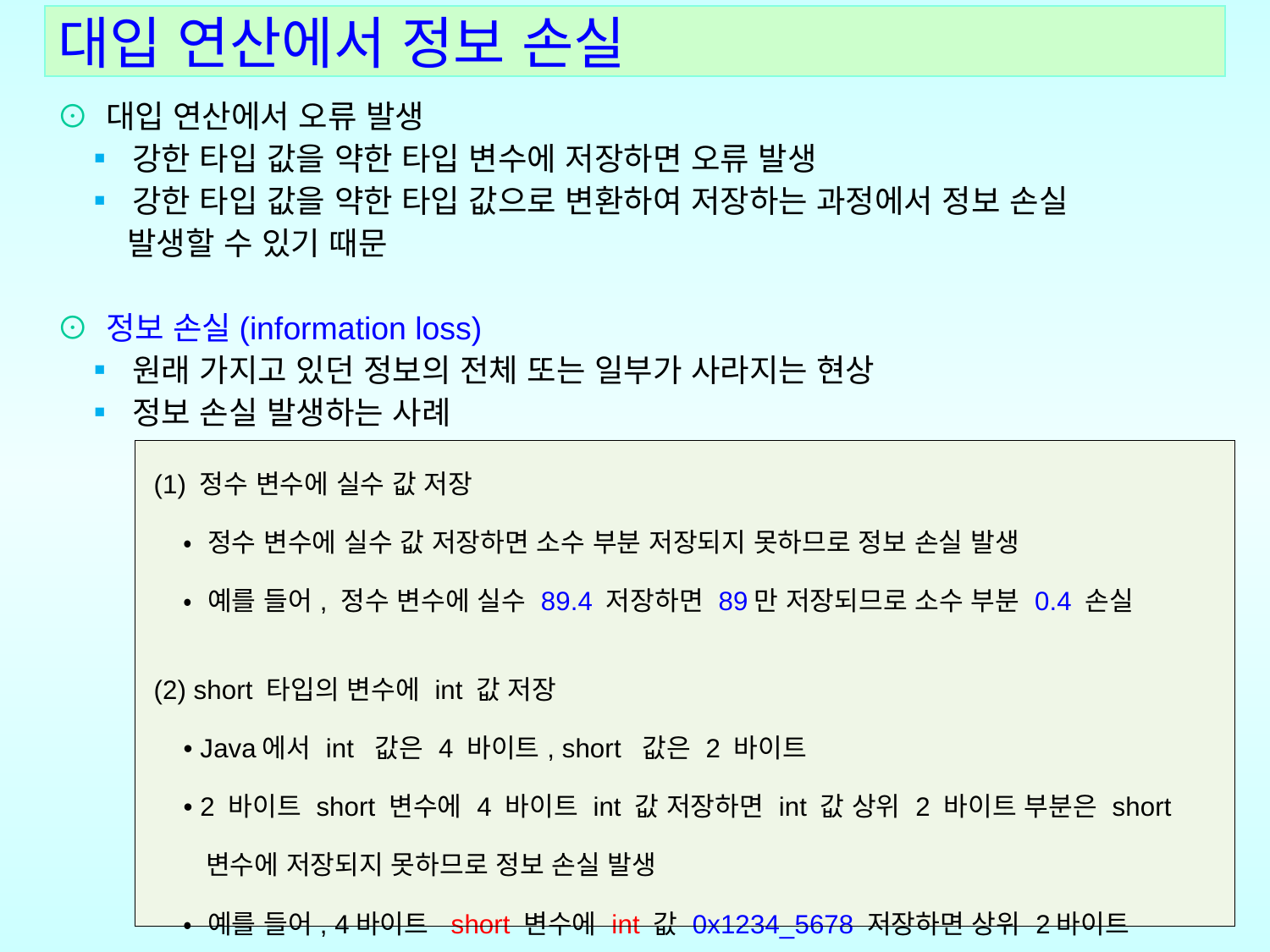

대입 연산에서 정보 손실
⊙ 대입 연산에서 오류 발생
   ▪ 강한 타입 값을 약한 타입 변수에 저장하면 오류 발생
   ▪ 강한 타입 값을 약한 타입 값으로 변환하여 저장하는 과정에서 정보 손실
       발생할 수 있기 때문

⊙ 정보 손실(information loss)
   ▪ 원래 가지고 있던 정보의 전체 또는 일부가 사라지는 현상
   ▪ 정보 손실 발생하는 사례
| (1) 정수 변수에 실수 값 저장 • 정수 변수에 실수 값 저장하면 소수 부분 저장되지 못하므로 정보 손실 발생 • 예를 들어, 정수 변수에 실수 89.4 저장하면 89만 저장되므로 소수 부분 0.4 손실 (2) short 타입의 변수에 int 값 저장 • Java에서 int 값은 4 바이트, short 값은 2 바이트 • 2 바이트 short 변수에 4 바이트 int 값 저장하면 int 값 상위 2 바이트 부분은 short 변수에 저장되지 못하므로 정보 손실 발생 • 예를 들어, 4바이트 short 변수에 int 값 0x1234\_5678 저장하면 상위 2바이트 0x1234은 저장되지 못하고 하위 2바이트 0x5678만 저장되므로 정보 손실 발생 |
| --- |